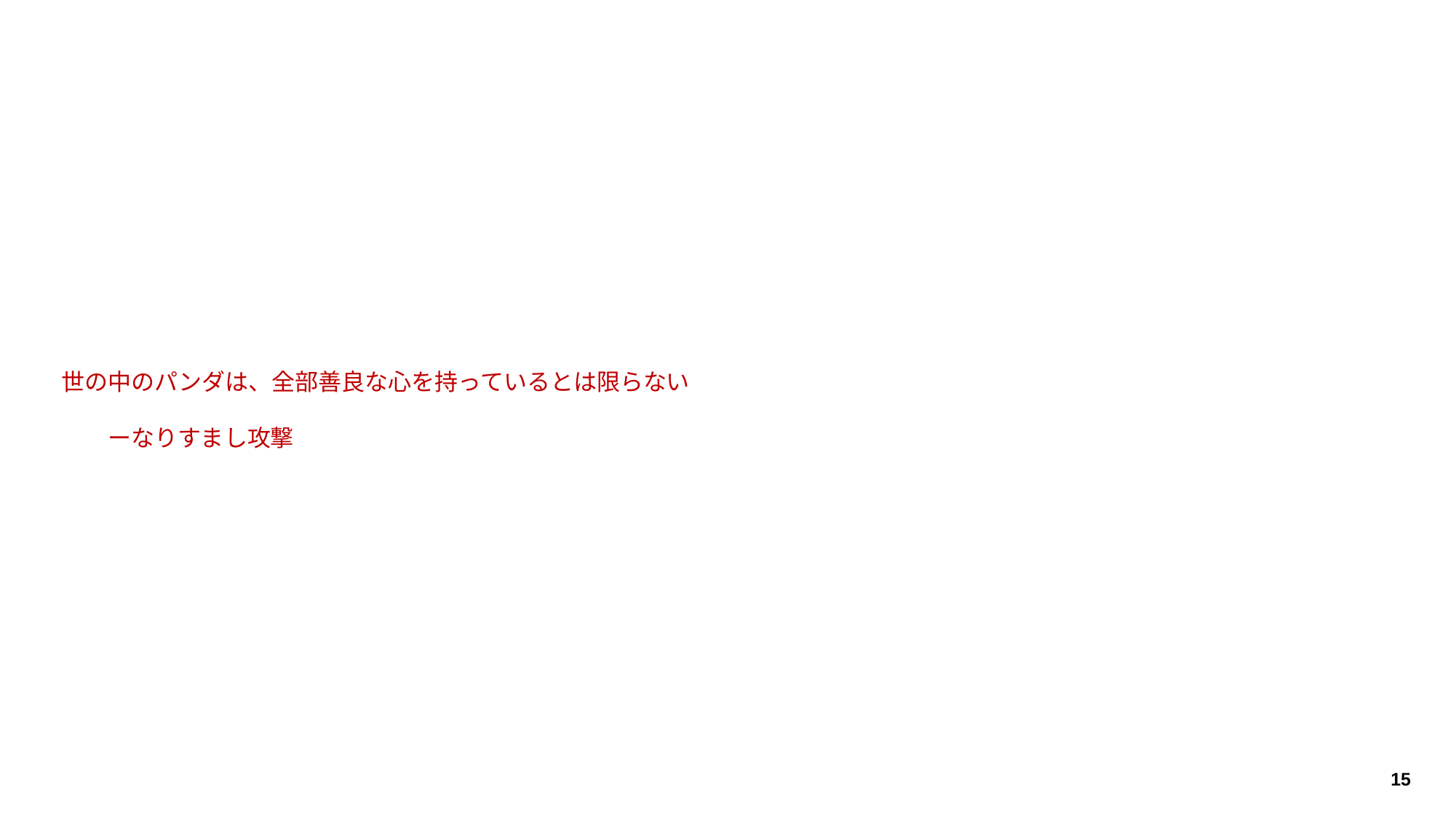

# 世の中のパンダは、全部善良な心を持っているとは限らない 　　ーなりすまし攻撃